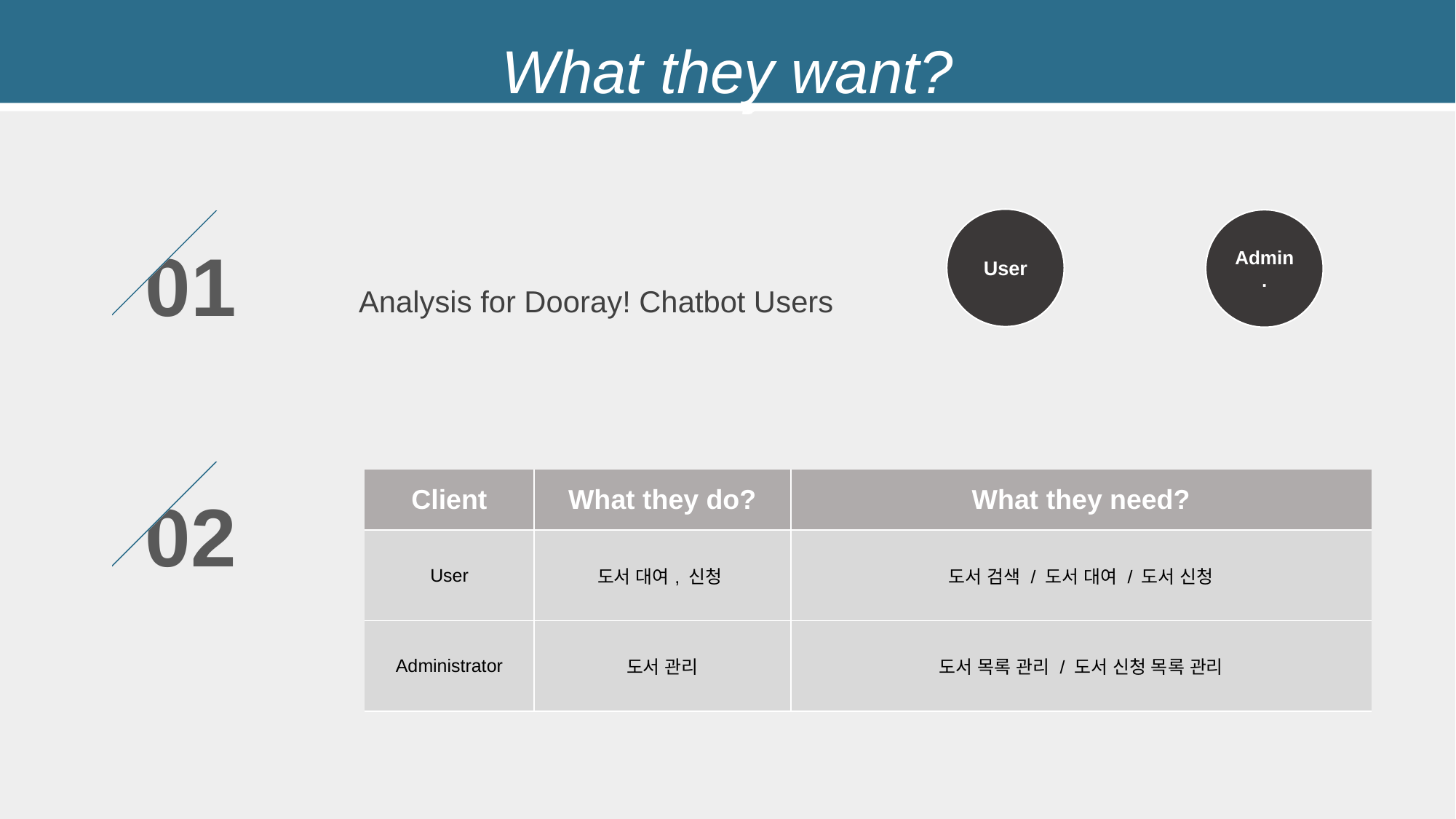

What they want?
01
User

Admin.
Analysis for Dooray! Chatbot Users
02

| Client | What they do? | What they need? |
| --- | --- | --- |
| User | 도서 대여, 신청 | 도서 검색 / 도서 대여 / 도서 신청 |
| Administrator | 도서 관리 | 도서 목록 관리 / 도서 신청 목록 관리 |